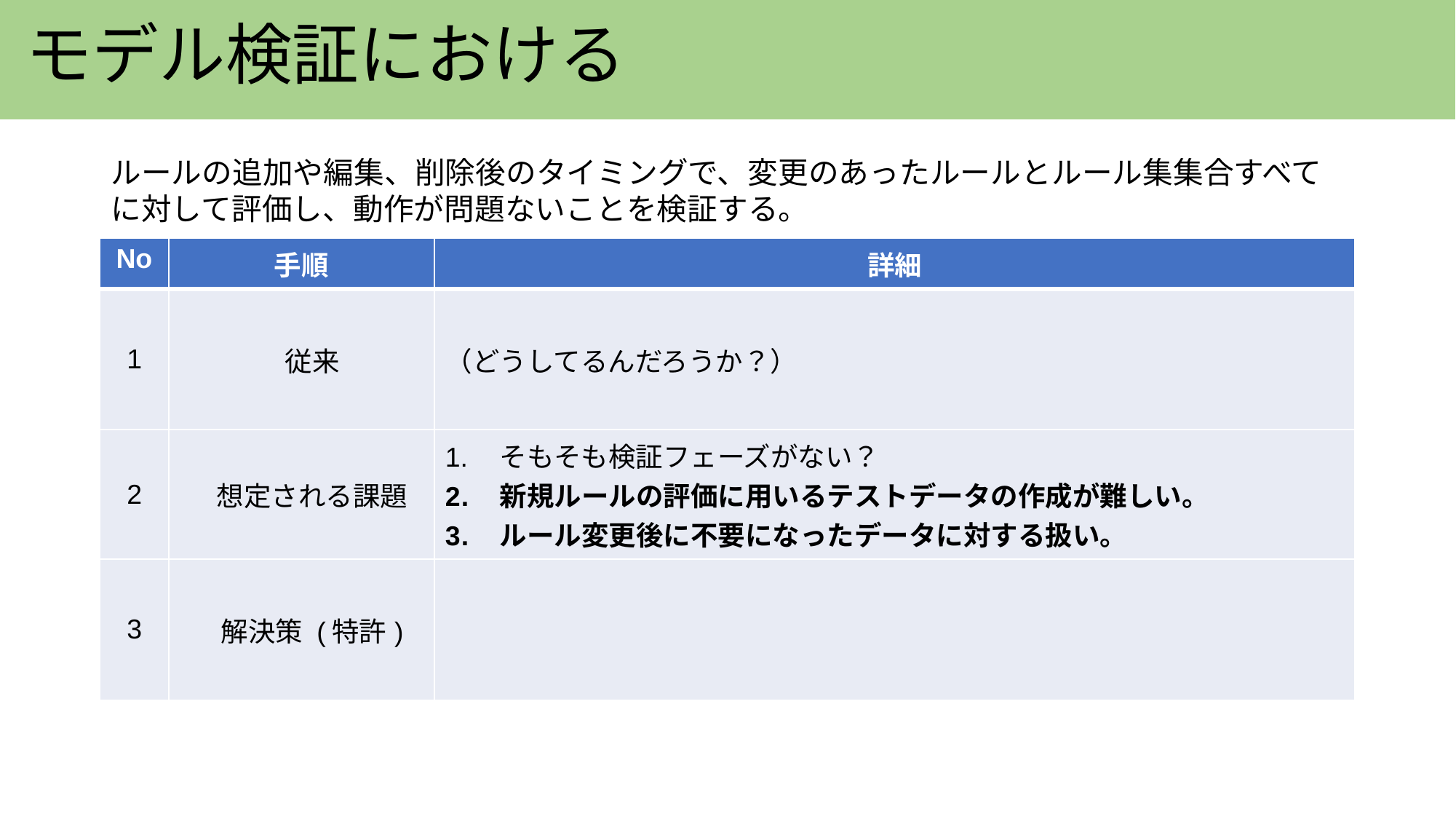

# モデル検証における
ルールの追加や編集、削除後のタイミングで、変更のあったルールとルール集集合すべてに対して評価し、動作が問題ないことを検証する。

| No | 手順 | 詳細 |
| --- | --- | --- |
| 1 | 従来 | （どうしてるんだろうか？） |
| 2 | 想定される課題 | そもそも検証フェーズがない？ 新規ルールの評価に用いるテストデータの作成が難しい。 ルール変更後に不要になったデータに対する扱い。 |
| 3 | 解決策 (特許) |  |